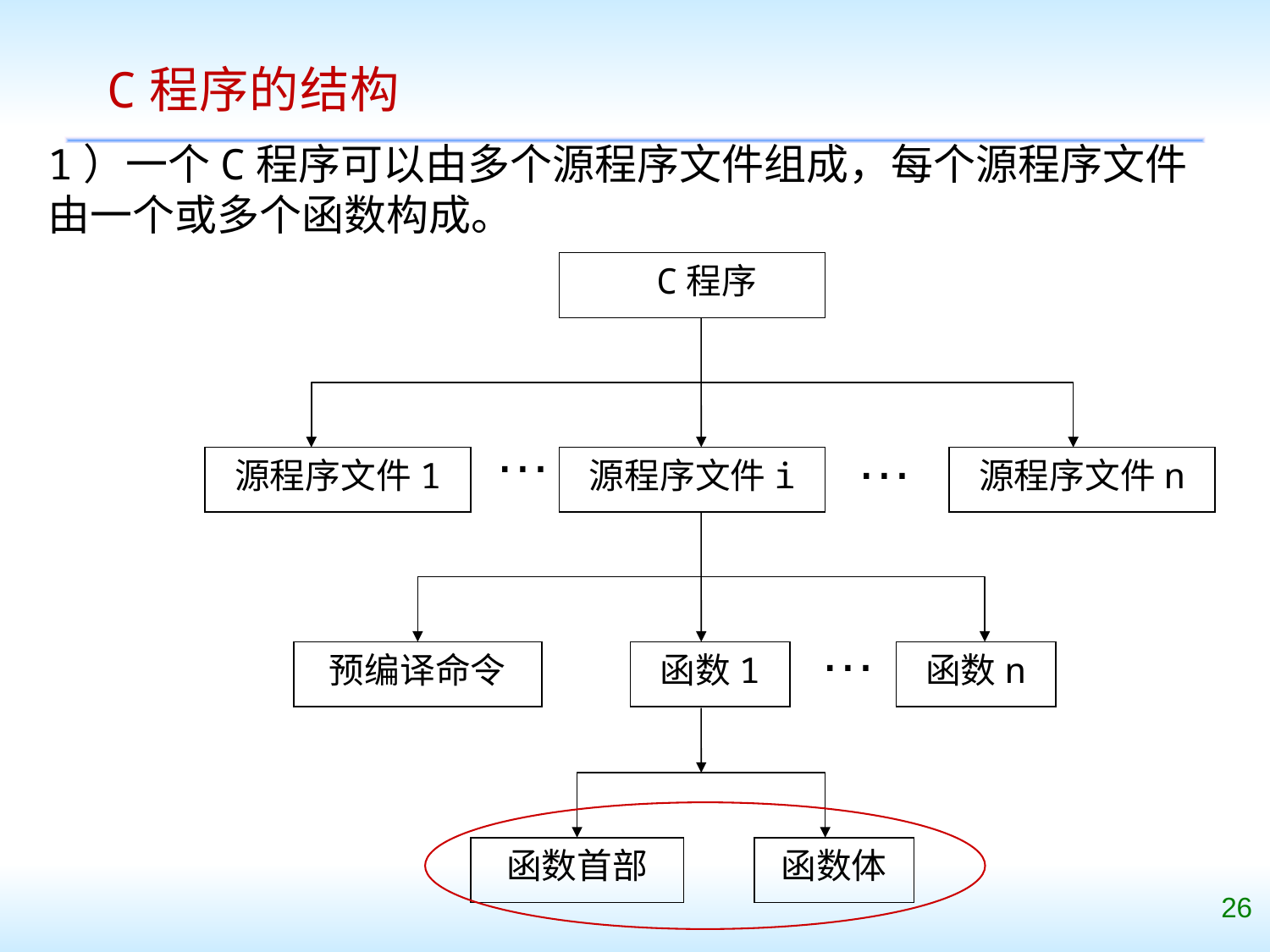

C程序的结构
1）一个C程序可以由多个源程序文件组成，每个源程序文件由一个或多个函数构成。

    C程序

源程序文件1
源程序文件i
源程序文件n

预编译命令
函数1
函数n

函数首部
函数体
…
…
…

26